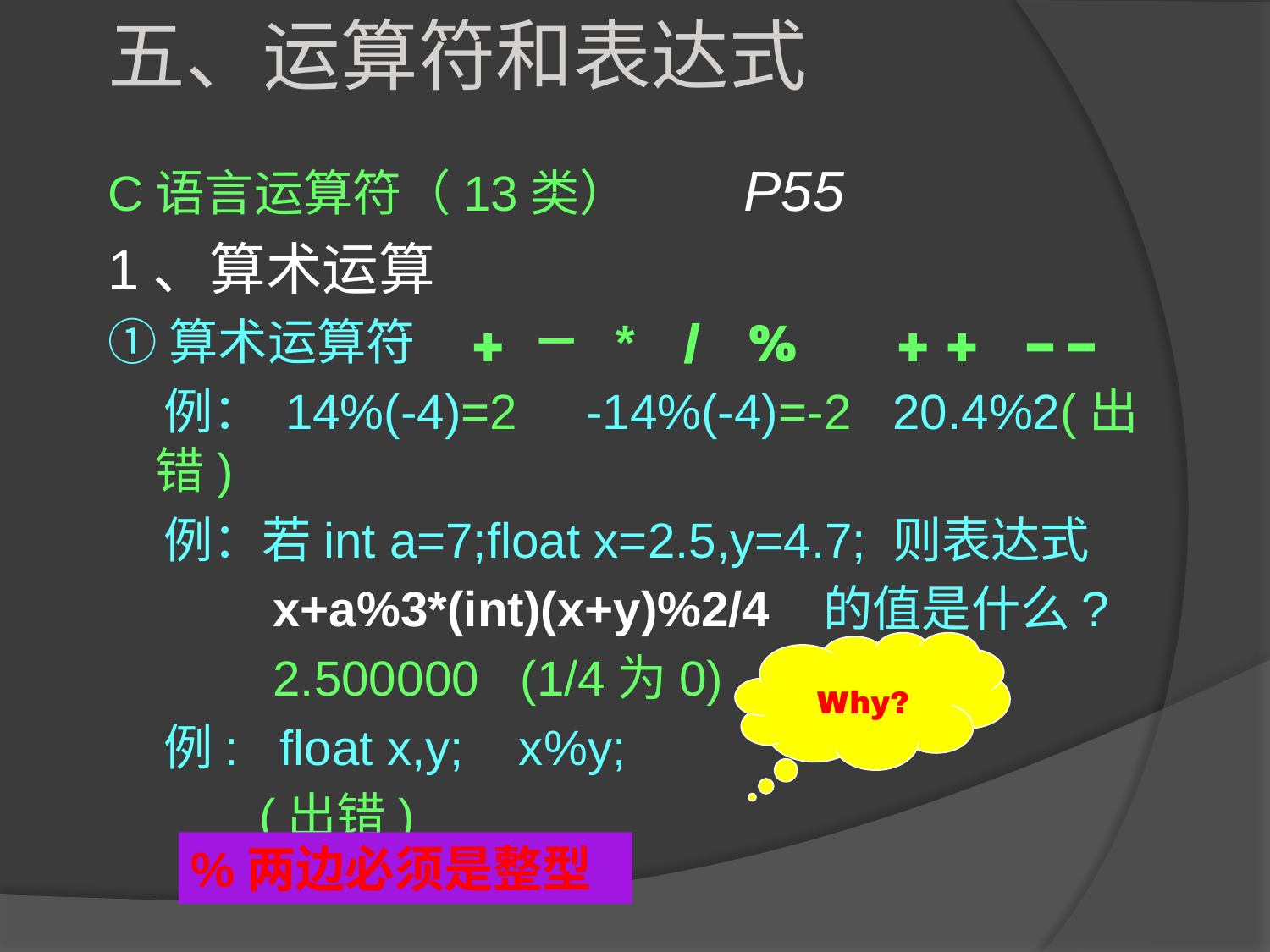

五、运算符和表达式
C语言运算符（13类）        P55
1、算术运算
①算术运算符    + －  *   /   %      + +   – –
    例： 14%(-4)=2     -14%(-4)=-2   20.4%2(出错)
    例：若int a=7;float x=2.5,y=4.7; 则表达式
            x+a%3*(int)(x+y)%2/4   的值是什么?
            2.500000   (1/4为0)
    例:   float x,y;    x%y;
           (出错)

Why?
%两边必须是整型